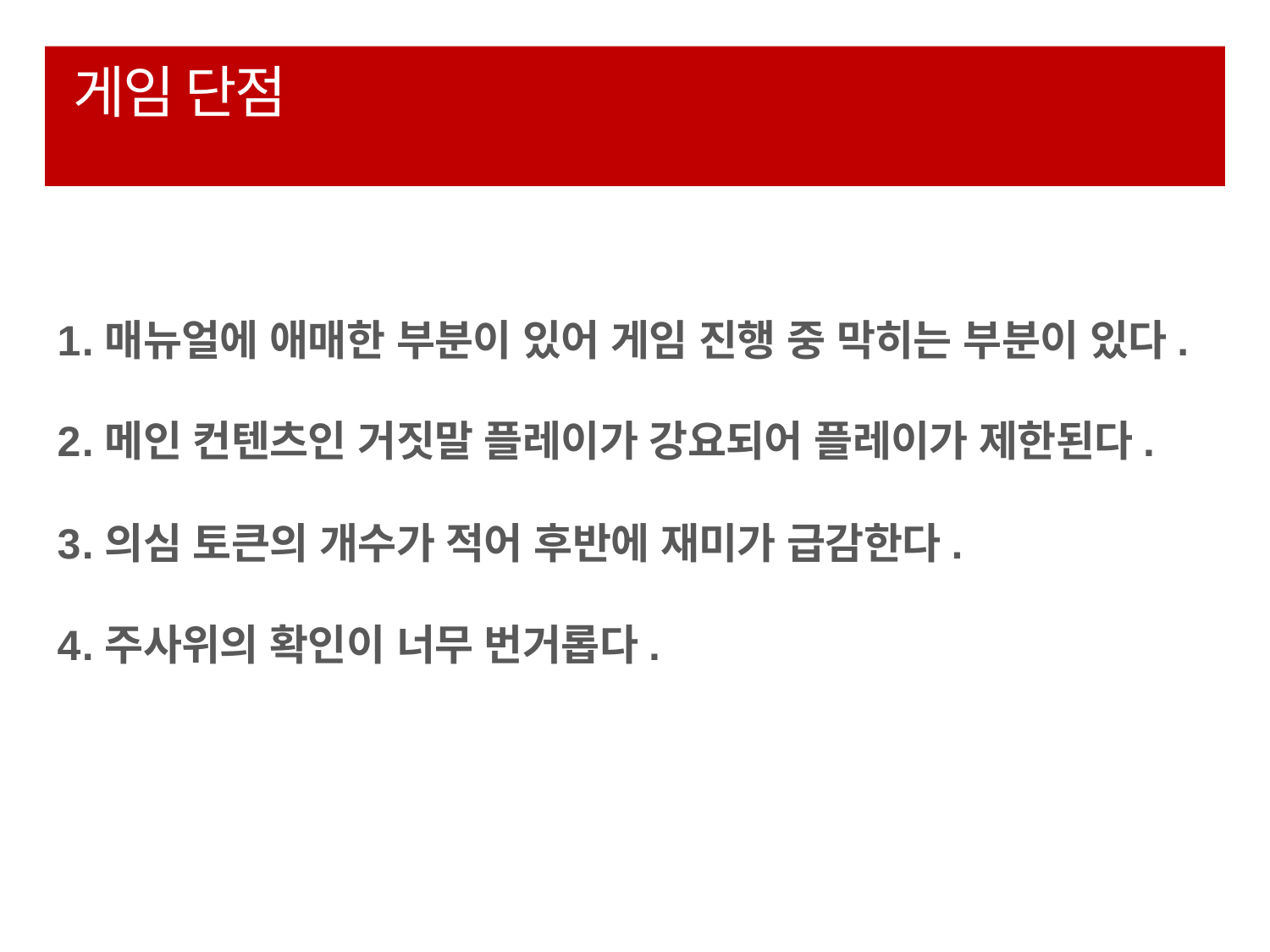

# 게임 단점
매뉴얼에 애매한 부분이 있어 게임 진행 중 막히는 부분이 있다.
메인 컨텐츠인 거짓말 플레이가 강요되어 플레이가 제한된다.
의심 토큰의 개수가 적어 후반에 재미가 급감한다.
주사위의 확인이 너무 번거롭다.